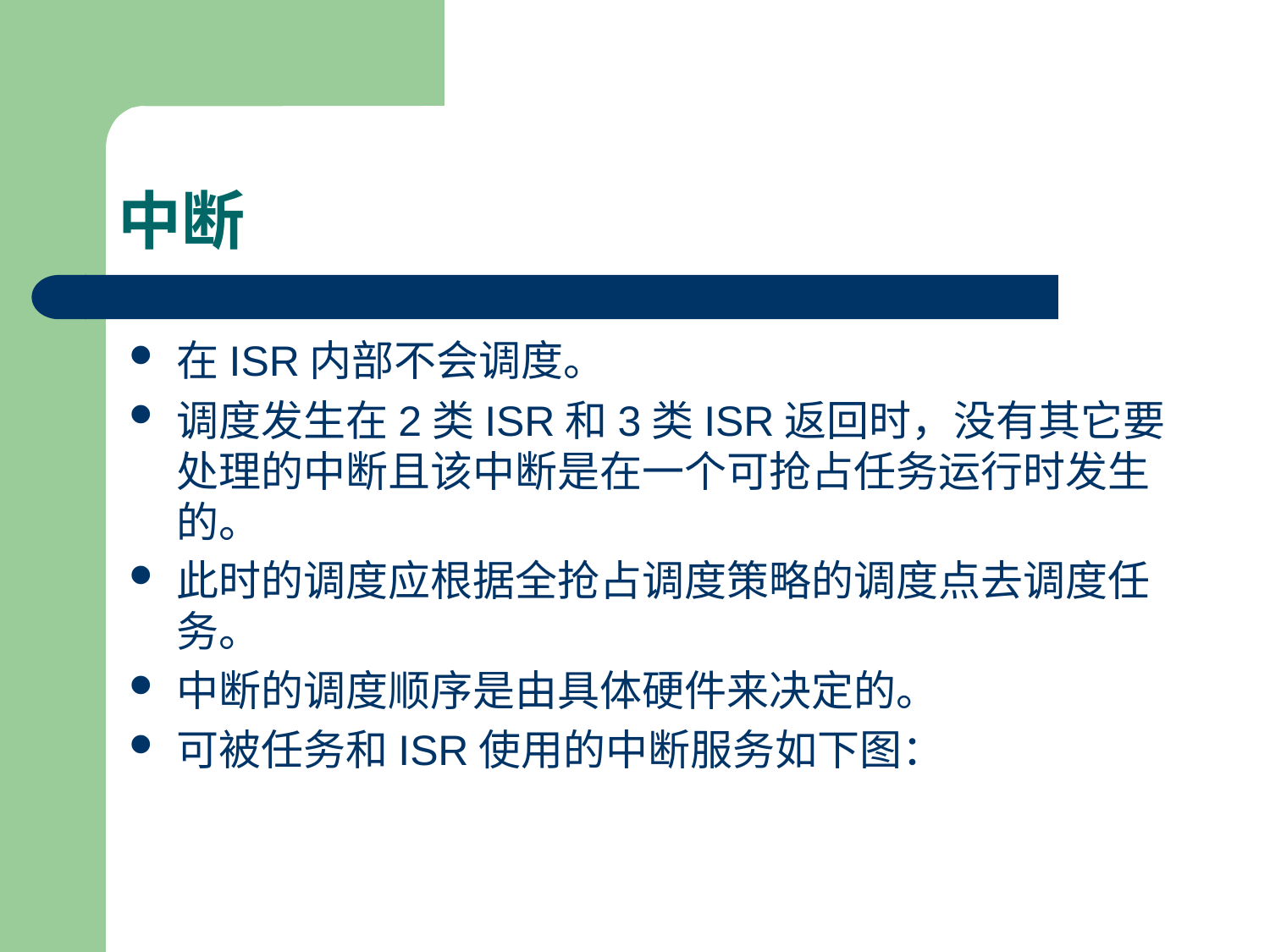

# 中断
在ISR内部不会调度。
调度发生在2类ISR和3类ISR返回时，没有其它要处理的中断且该中断是在一个可抢占任务运行时发生的。
此时的调度应根据全抢占调度策略的调度点去调度任务。
中断的调度顺序是由具体硬件来决定的。
可被任务和ISR使用的中断服务如下图：